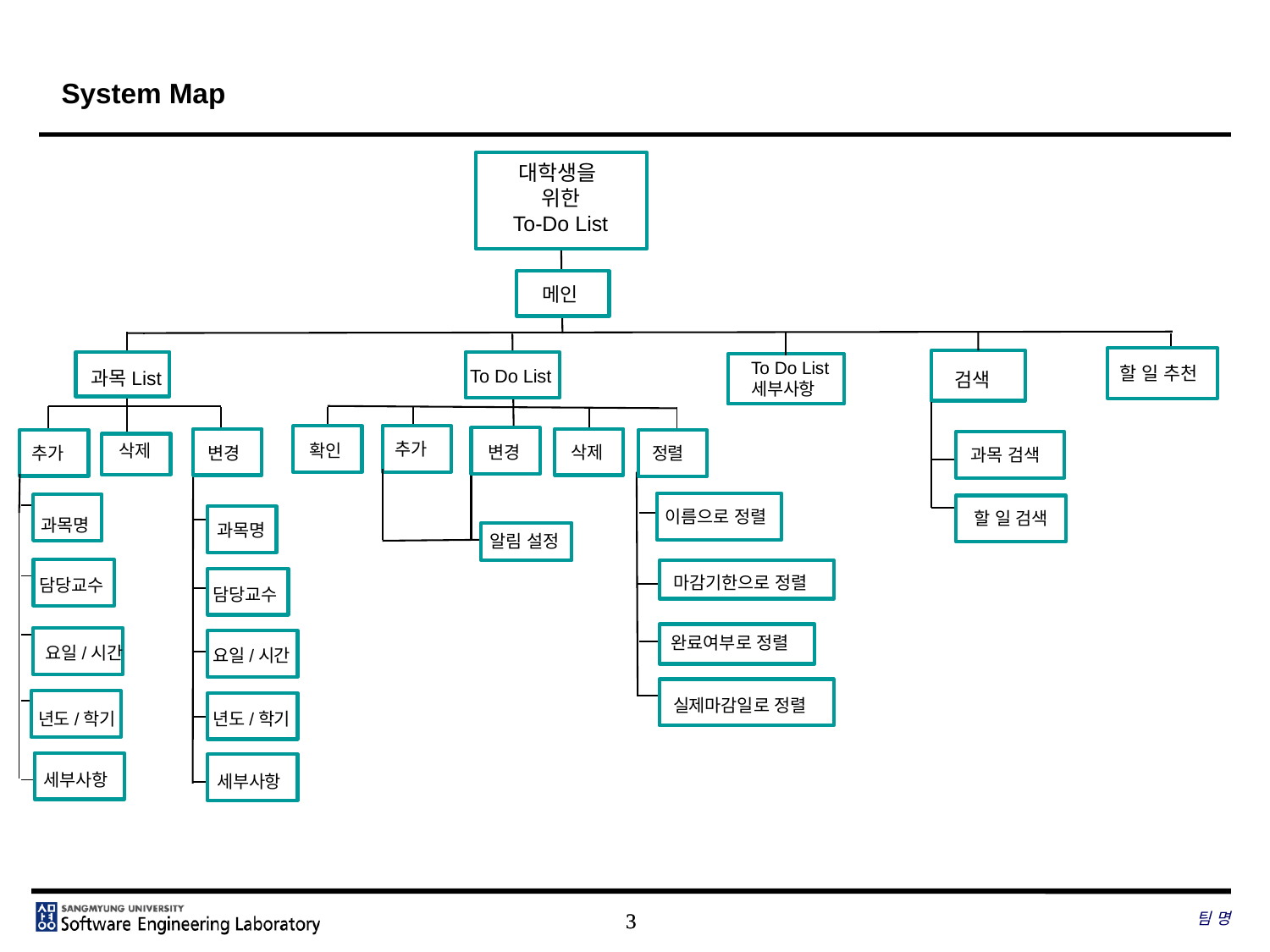

# System Map

대학생을
위한
To-Do List

메인

To Do List
세부사항

할 일 추천
To Do List
과목List
검색

추가

확인
삭제
변경
삭제
추가
변경
정렬
과목 검색

이름으로 정렬
할 일 검색

과목명
과목명

알림 설정

마감기한으로 정렬

담당교수
담당교수

완료여부로 정렬

요일/시간
요일/시간

실제마감일로 정렬

년도/학기
년도/학기

세부사항
세부사항
팀 명